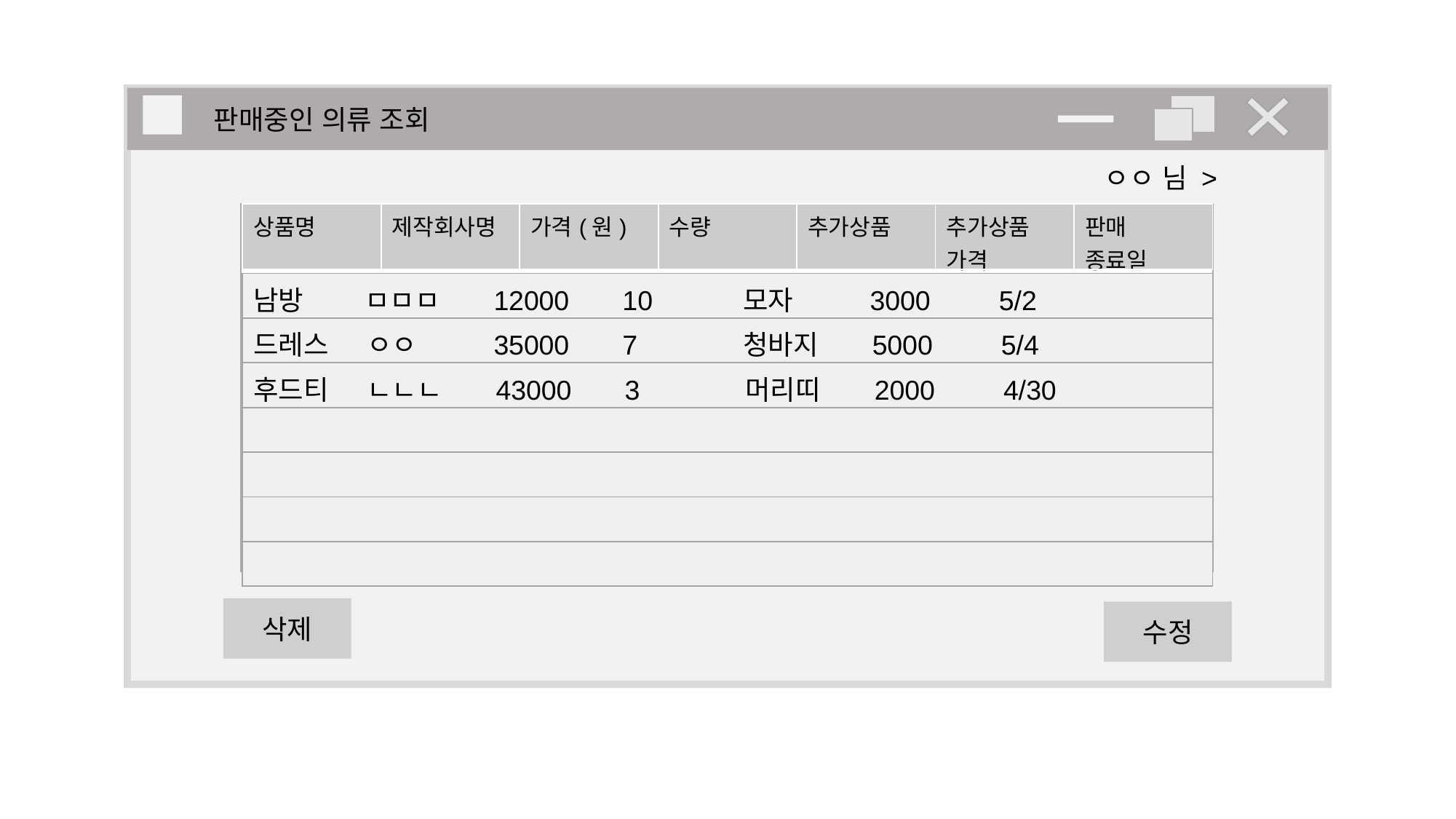

판매중인 의류 조회
ㅇㅇ 님 >

| 상품명 | 제작회사명 | 가격(원) | 수량 | 추가상품 | 추가상품 가격 | 판매 종료일 |
| --- | --- | --- | --- | --- | --- | --- |
| 남방 ㅁㅁㅁ 12000 10 모자 3000 5/2 |
| --- |
| 드레스 ㅇㅇ 35000 7 청바지 5000 5/4 |
| 후드티 ㄴㄴㄴ 43000 3 머리띠 2000 4/30 |
|  |
|  |
|  |
|  |
삭제
수정